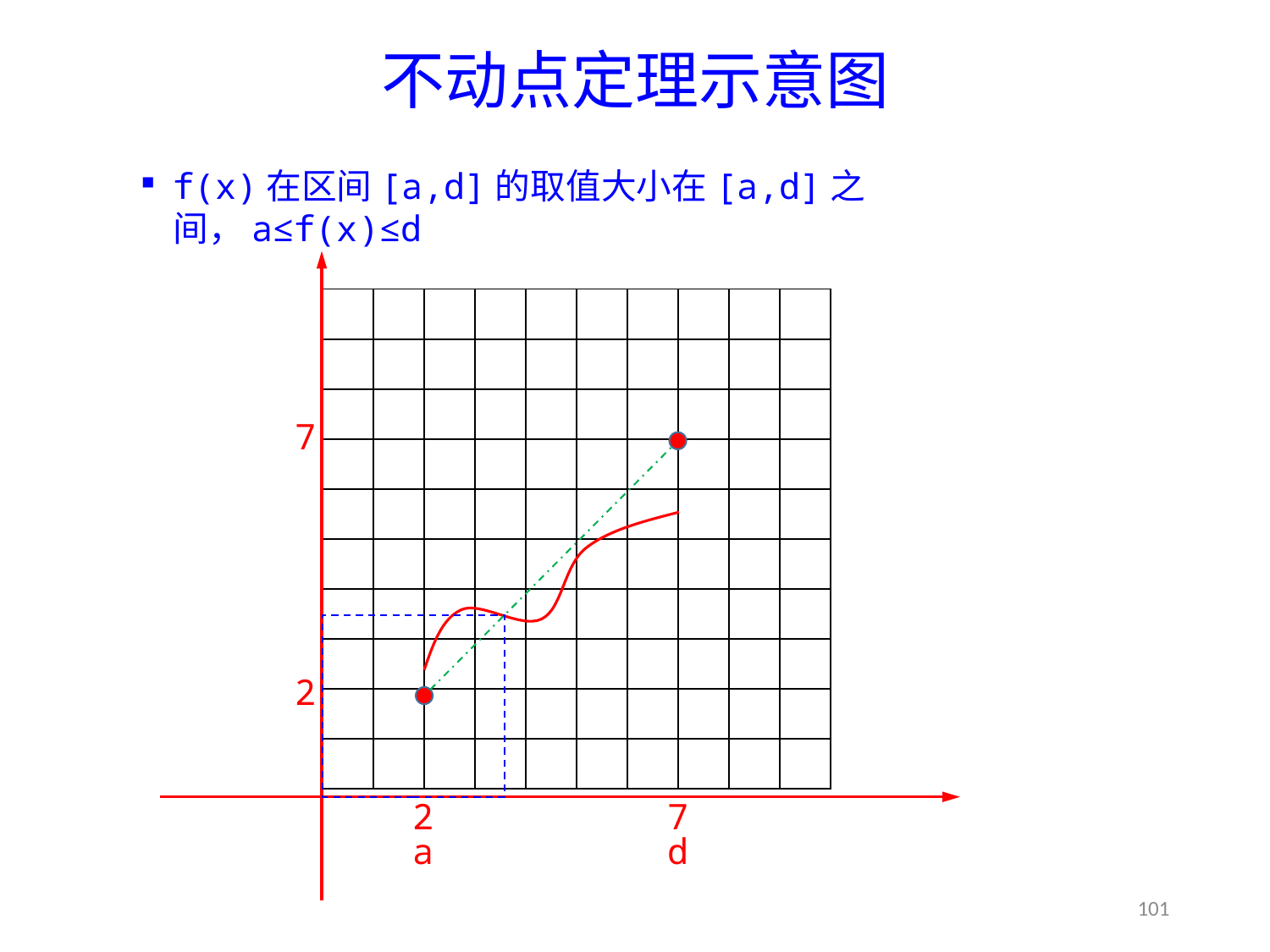

# 不动点定理示意图
f(x)在区间[a,d]的取值大小在[a,d]之间，a≤f(x)≤d
|  |  |  |  |  |  |  |  |  |  |
| --- | --- | --- | --- | --- | --- | --- | --- | --- | --- |
|  |  |  |  |  |  |  |  |  |  |
|  |  |  |  |  |  |  |  |  |  |
|  |  |  |  |  |  |  |  |  |  |
|  |  |  |  |  |  |  |  |  |  |
|  |  |  |  |  |  |  |  |  |  |
|  |  |  |  |  |  |  |  |  |  |
|  |  |  |  |  |  |  |  |  |  |
|  |  |  |  |  |  |  |  |  |  |
|  |  |  |  |  |  |  |  |  |  |
7
2

2
7
a
d
101